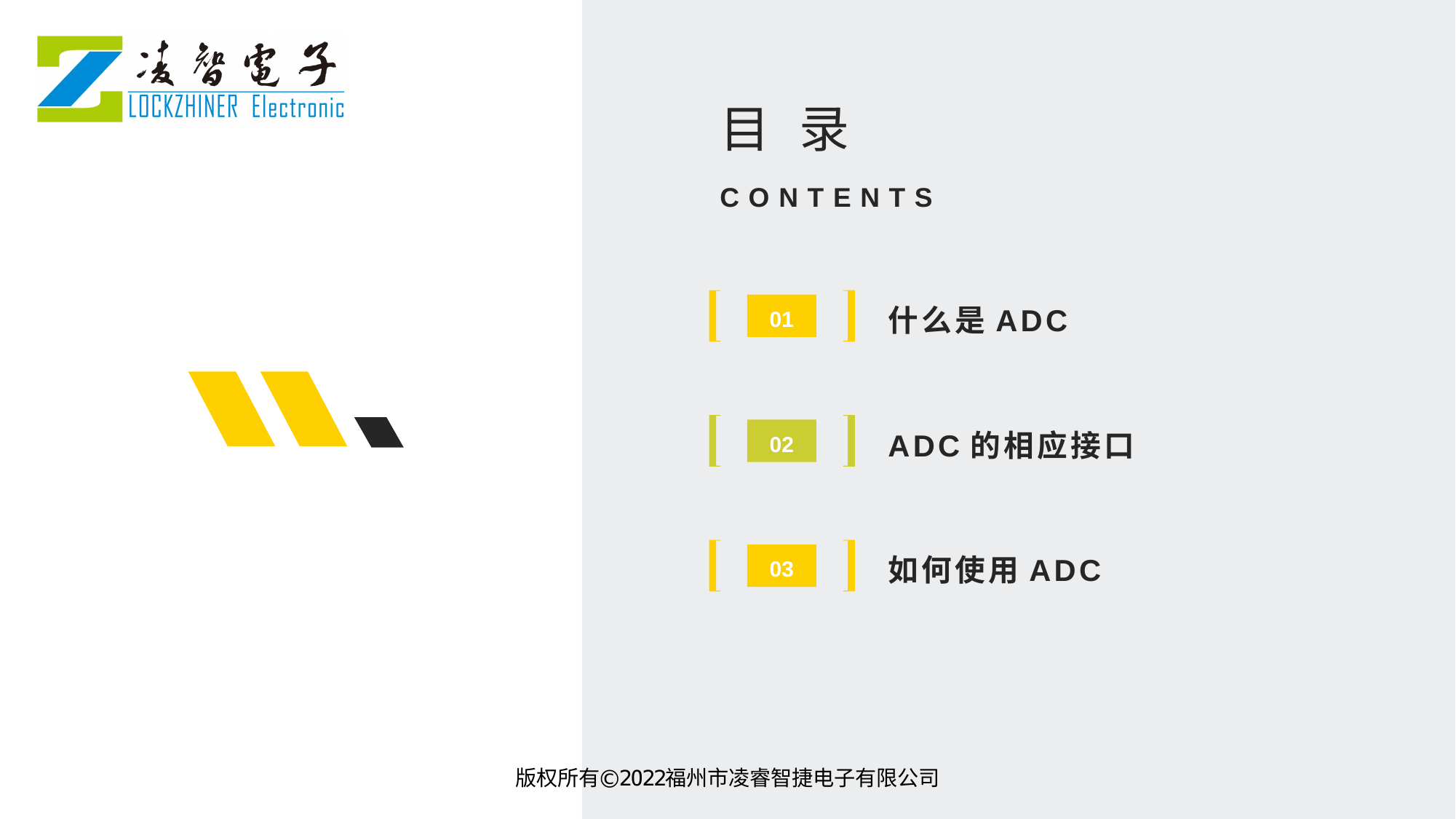

目 录
CONTENTS
什么是ADC

01
ADC的相应接口

02
如何使用ADC

03
版权所有©2022福州市凌睿智捷电子有限公司
2